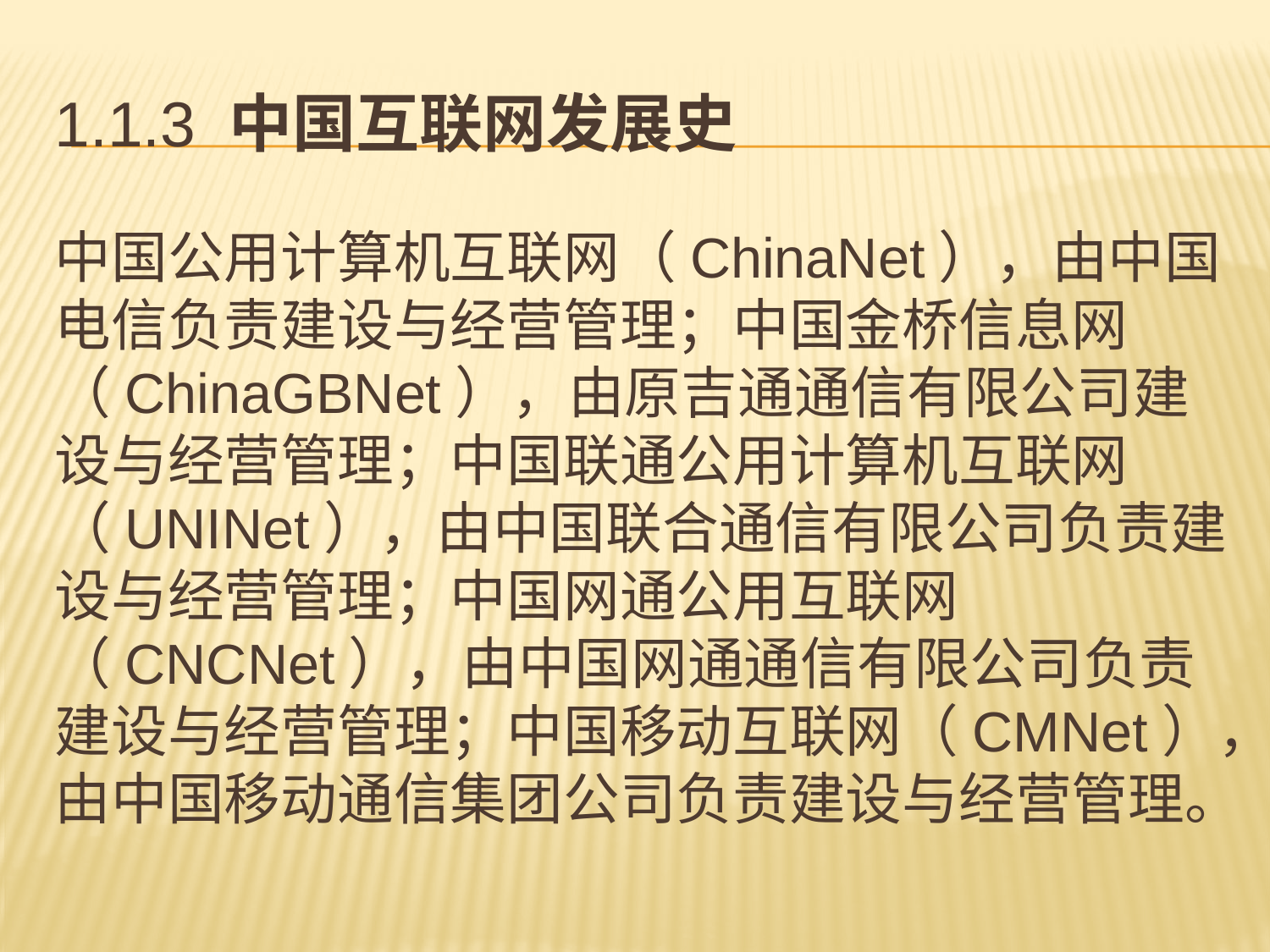

# 1.1.3 中国互联网发展史
中国公用计算机互联网（ChinaNet），由中国电信负责建设与经营管理；中国金桥信息网（ChinaGBNet），由原吉通通信有限公司建设与经营管理；中国联通公用计算机互联网（UNINet），由中国联合通信有限公司负责建设与经营管理；中国网通公用互联网（CNCNet），由中国网通通信有限公司负责建设与经营管理；中国移动互联网（CMNet），由中国移动通信集团公司负责建设与经营管理。